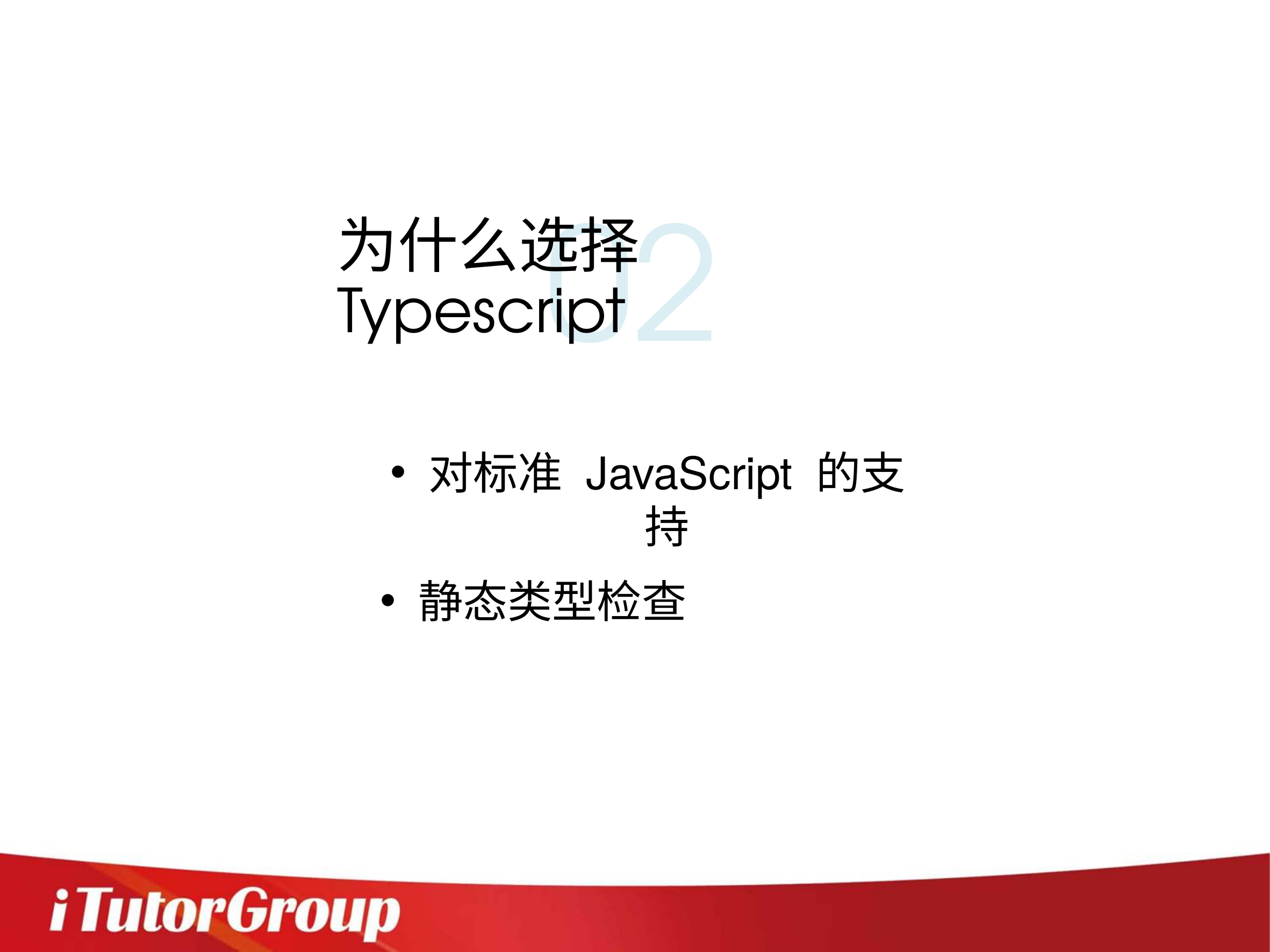

02
为什么选择 Typescript
对标准 JavaScript 的支持
静态类型检查